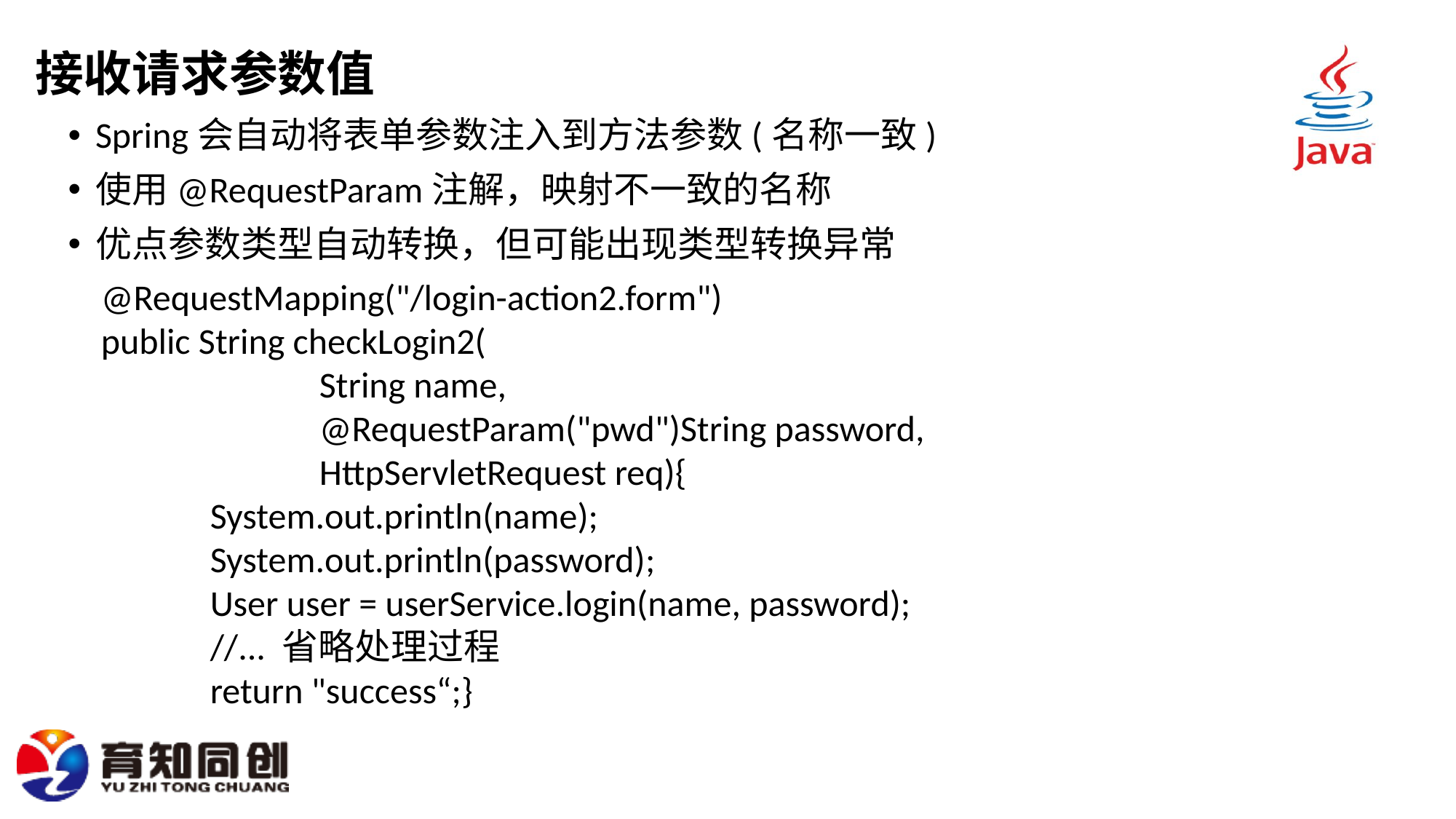

# 接收请求参数值
Spring会自动将表单参数注入到方法参数(名称一致)
使用@RequestParam注解，映射不一致的名称
优点参数类型自动转换，但可能出现类型转换异常
@RequestMapping("/login-action2.form")
public String checkLogin2(
		String name,
		@RequestParam("pwd")String password,
		HttpServletRequest req){
	System.out.println(name);
	System.out.println(password);
	User user = userService.login(name, password);
	//... 省略处理过程
	return "success“;}